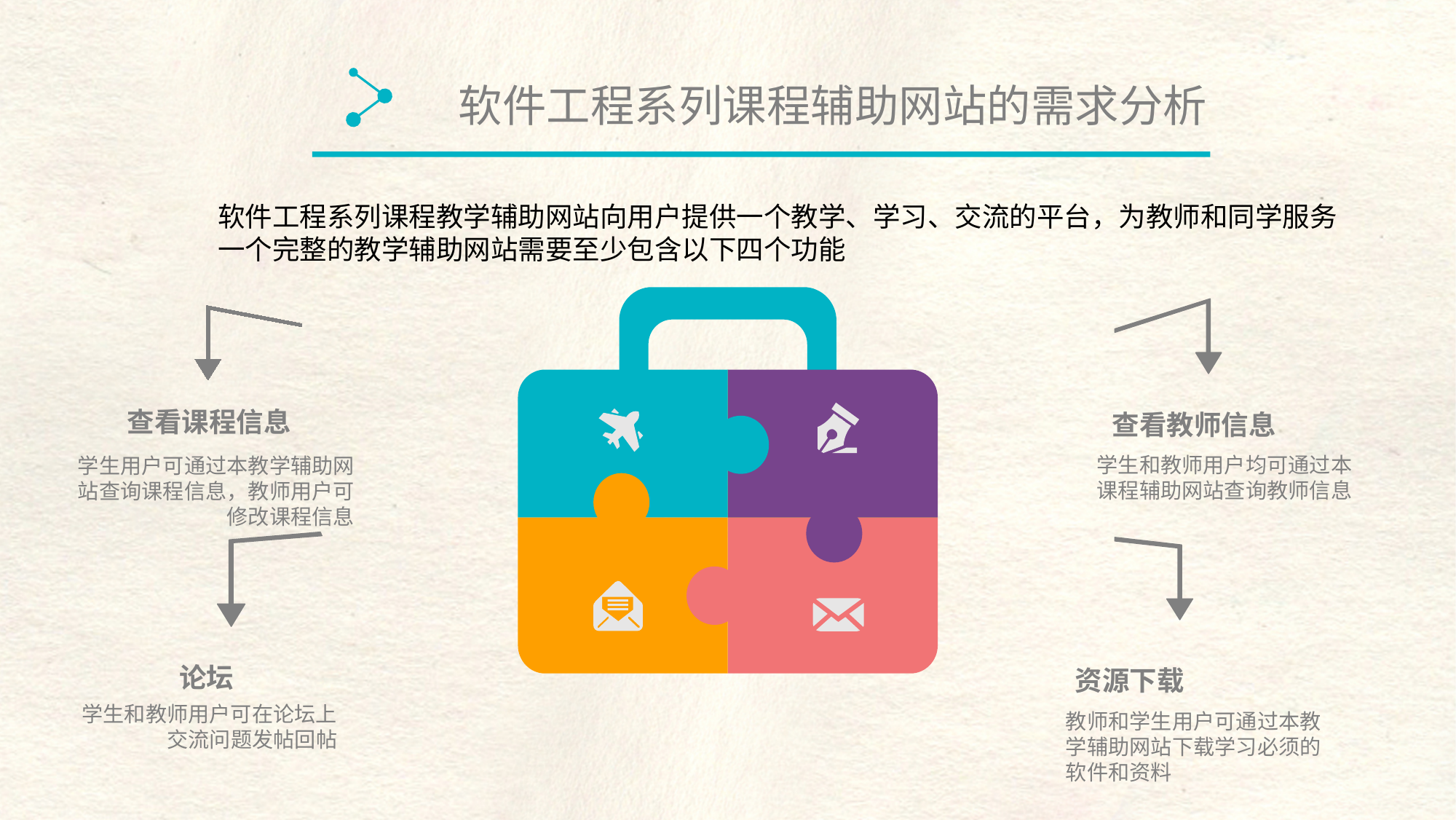

软件工程系列课程辅助网站的需求分析

软件工程系列课程教学辅助网站向用户提供一个教学、学习、交流的平台，为教师和同学服务
一个完整的教学辅助网站需要至少包含以下四个功能

查看课程信息
学生用户可通过本教学辅助网站查询课程信息，教师用户可修改课程信息
查看教师信息
学生和教师用户均可通过本课程辅助网站查询教师信息

论坛
学生和教师用户可在论坛上交流问题发帖回帖
资源下载
教师和学生用户可通过本教学辅助网站下载学习必须的软件和资料